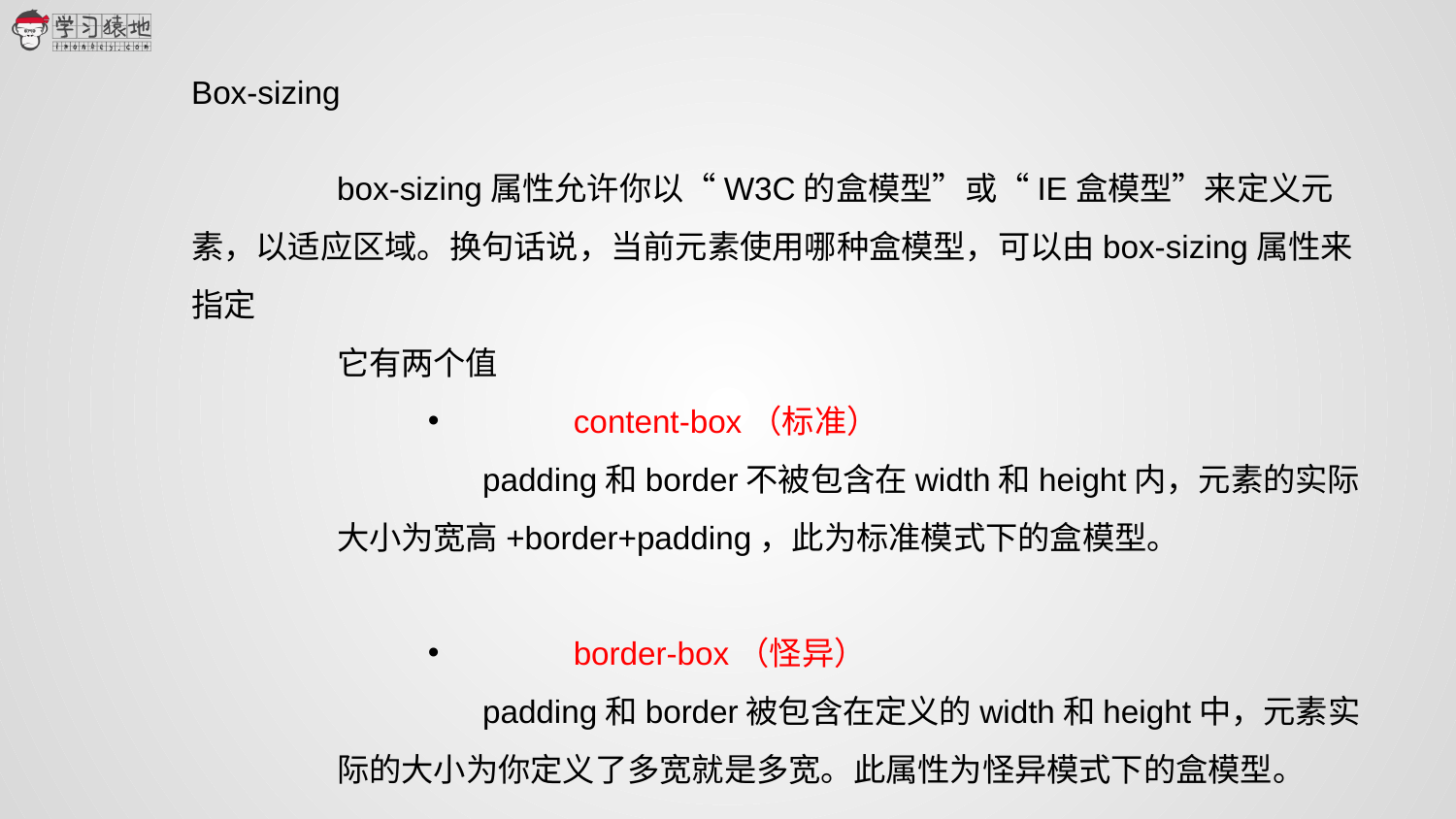

Box-sizing

	box-sizing属性允许你以“W3C的盒模型”或“IE盒模型”来定义元素，以适应区域。换句话说，当前元素使用哪种盒模型，可以由box-sizing属性来指定
	它有两个值
	content-box（标准）
	padding和border不被包含在width和height内，元素的实际大小为宽高+border+padding，此为标准模式下的盒模型。

	border-box（怪异）
	padding和border被包含在定义的width和height中，元素实际的大小为你定义了多宽就是多宽。此属性为怪异模式下的盒模型。